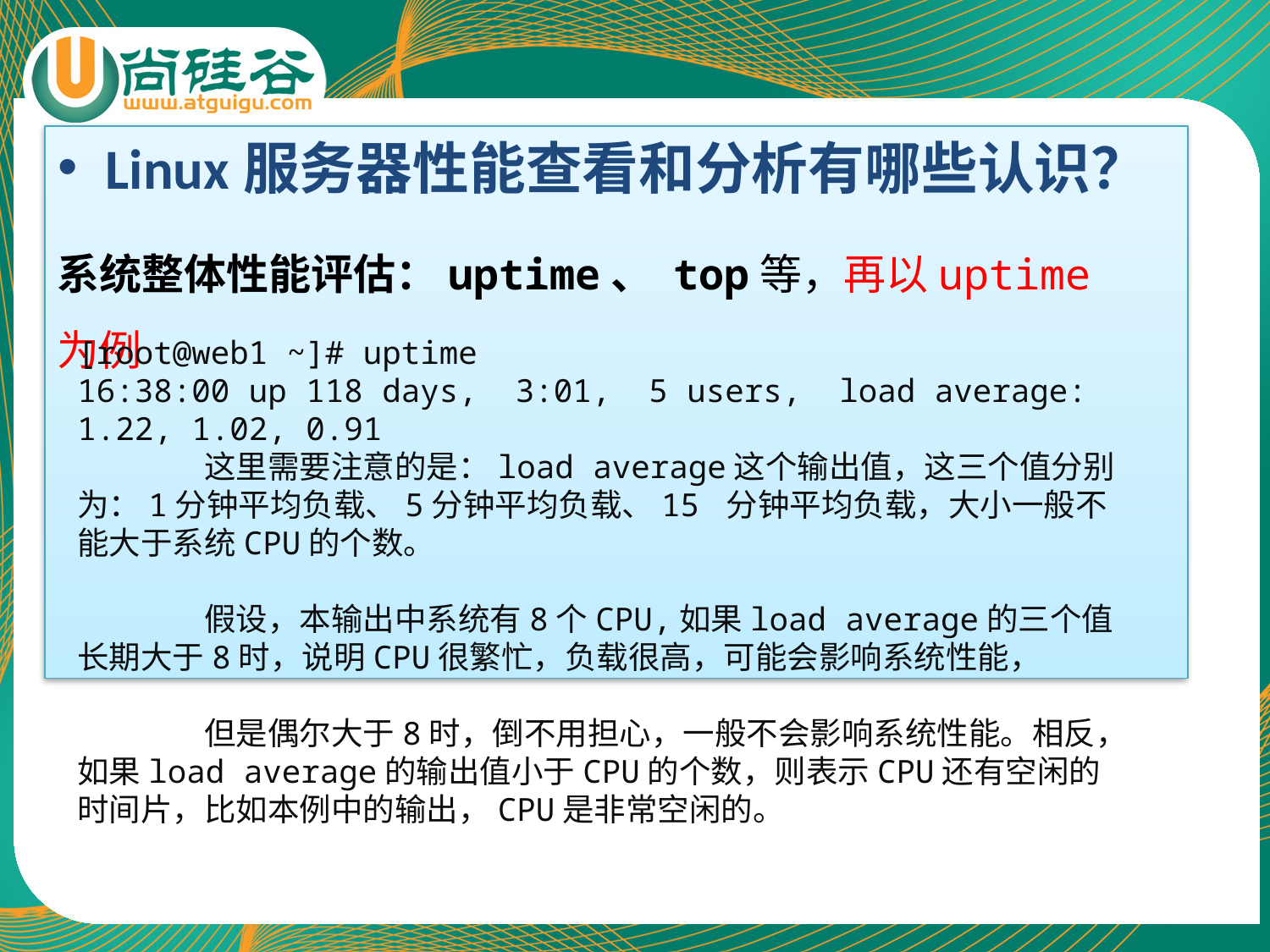

Linux服务器性能查看和分析有哪些认识？
系统整体性能评估：uptime、 top等，再以uptime为例
[root@web1 ~]# uptime
16:38:00 up 118 days,  3:01,  5 users,  load average: 1.22, 1.02, 0.91
	这里需要注意的是：load average这个输出值，这三个值分别为：1分钟平均负载、5分钟平均负载、15 分钟平均负载，大小一般不能大于系统CPU的个数。

	假设，本输出中系统有8个CPU,如果load average的三个值长期大于8时，说明CPU很繁忙，负载很高，可能会影响系统性能，

	但是偶尔大于8时，倒不用担心，一般不会影响系统性能。相反，如果load average的输出值小于CPU的个数，则表示CPU还有空闲的时间片，比如本例中的输出，CPU是非常空闲的。